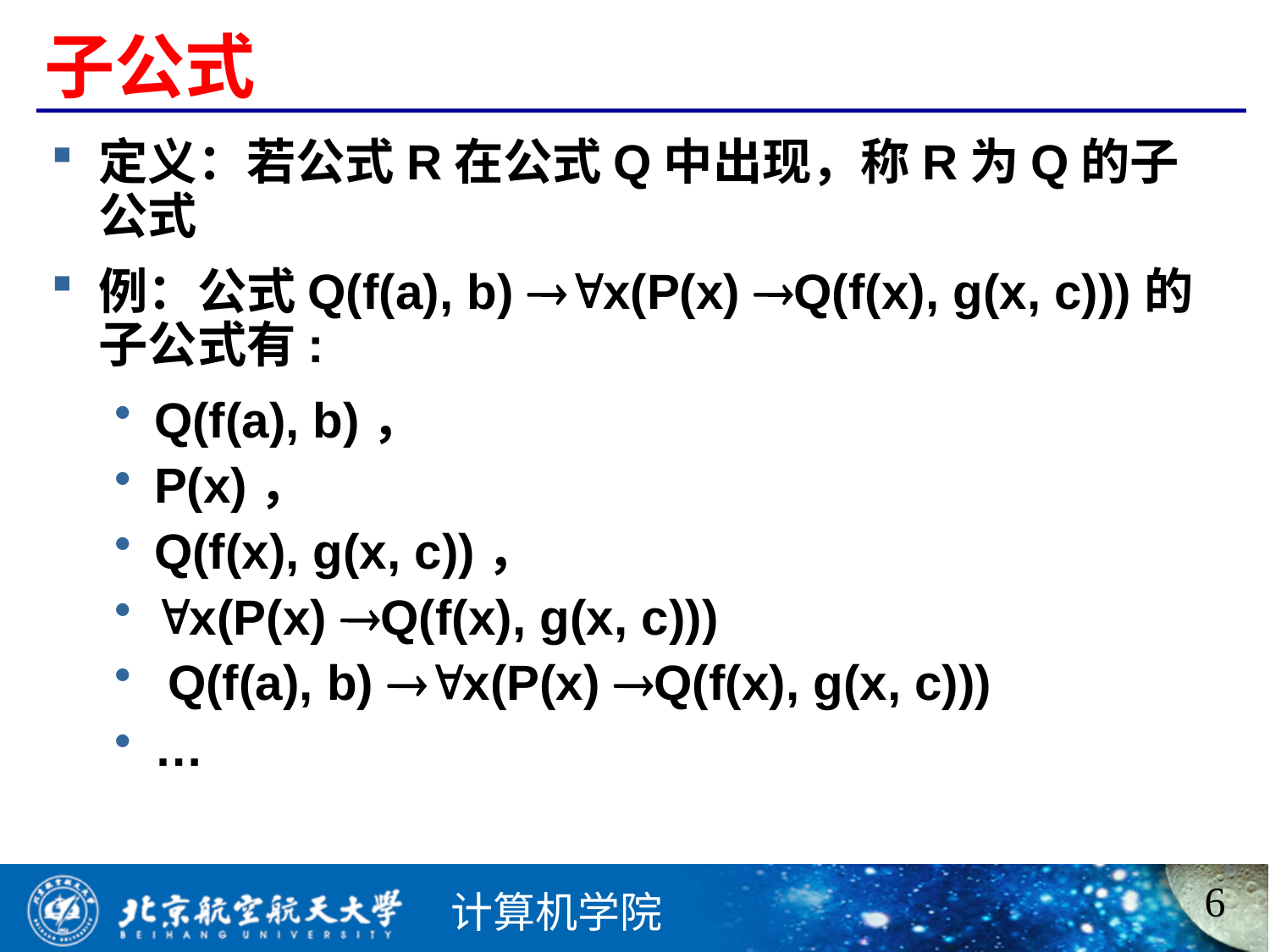

# 子公式
定义：若公式R在公式Q中出现，称R为Q的子公式
例：公式Q(f(a), b) →∀x(P(x) →Q(f(x), g(x, c)))的子公式有:
Q(f(a), b)，
P(x)，
Q(f(x), g(x, c))，
∀x(P(x) →Q(f(x), g(x, c)))
 Q(f(a), b) →∀x(P(x) →Q(f(x), g(x, c)))
…